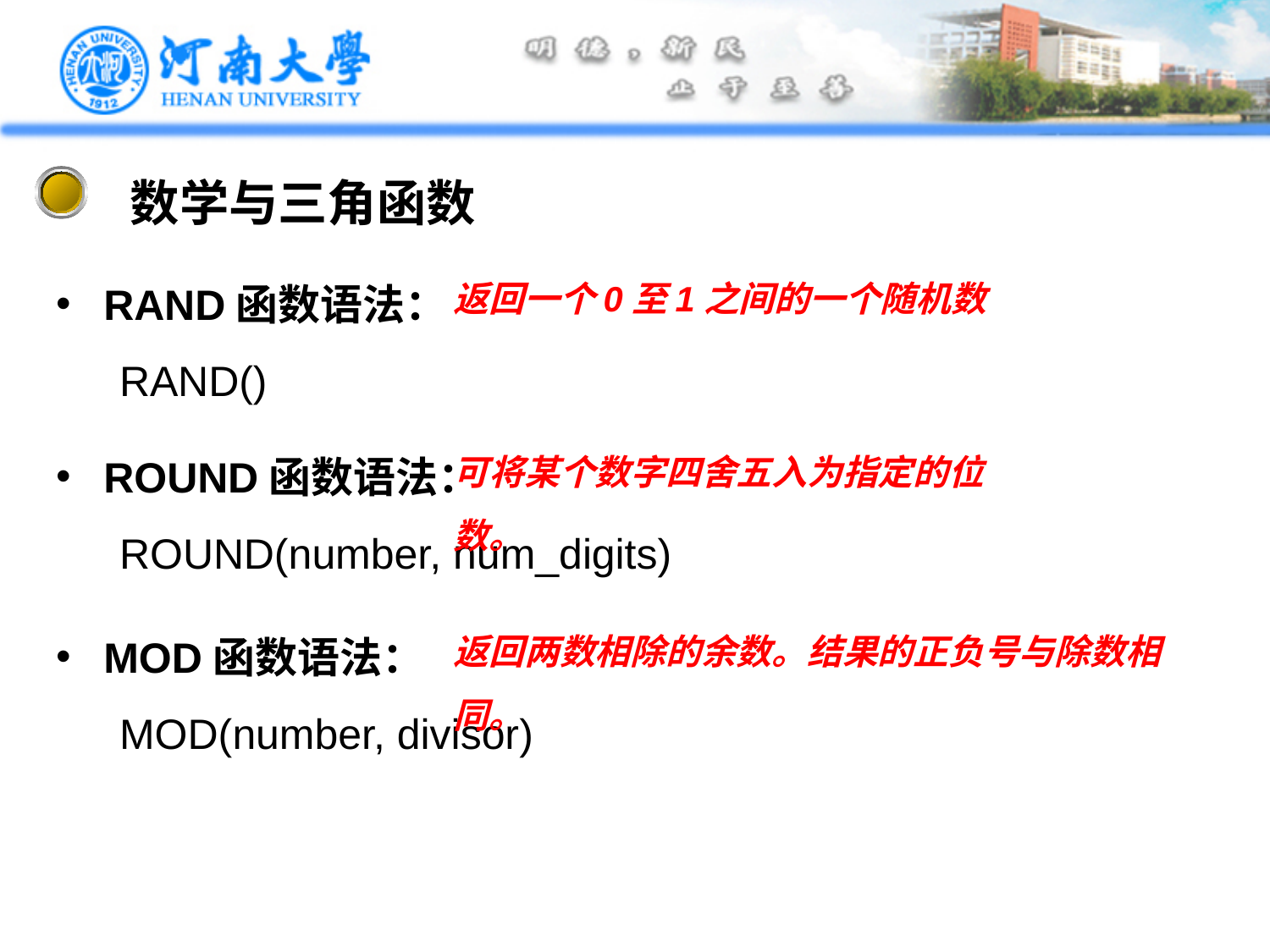

数学与三角函数

RAND函数语法：
RAND()
返回一个0至1之间的一个随机数
ROUND函数语法：
ROUND(number, num_digits)
可将某个数字四舍五入为指定的位数。
MOD函数语法：
MOD(number, divisor)
返回两数相除的余数。结果的正负号与除数相同。